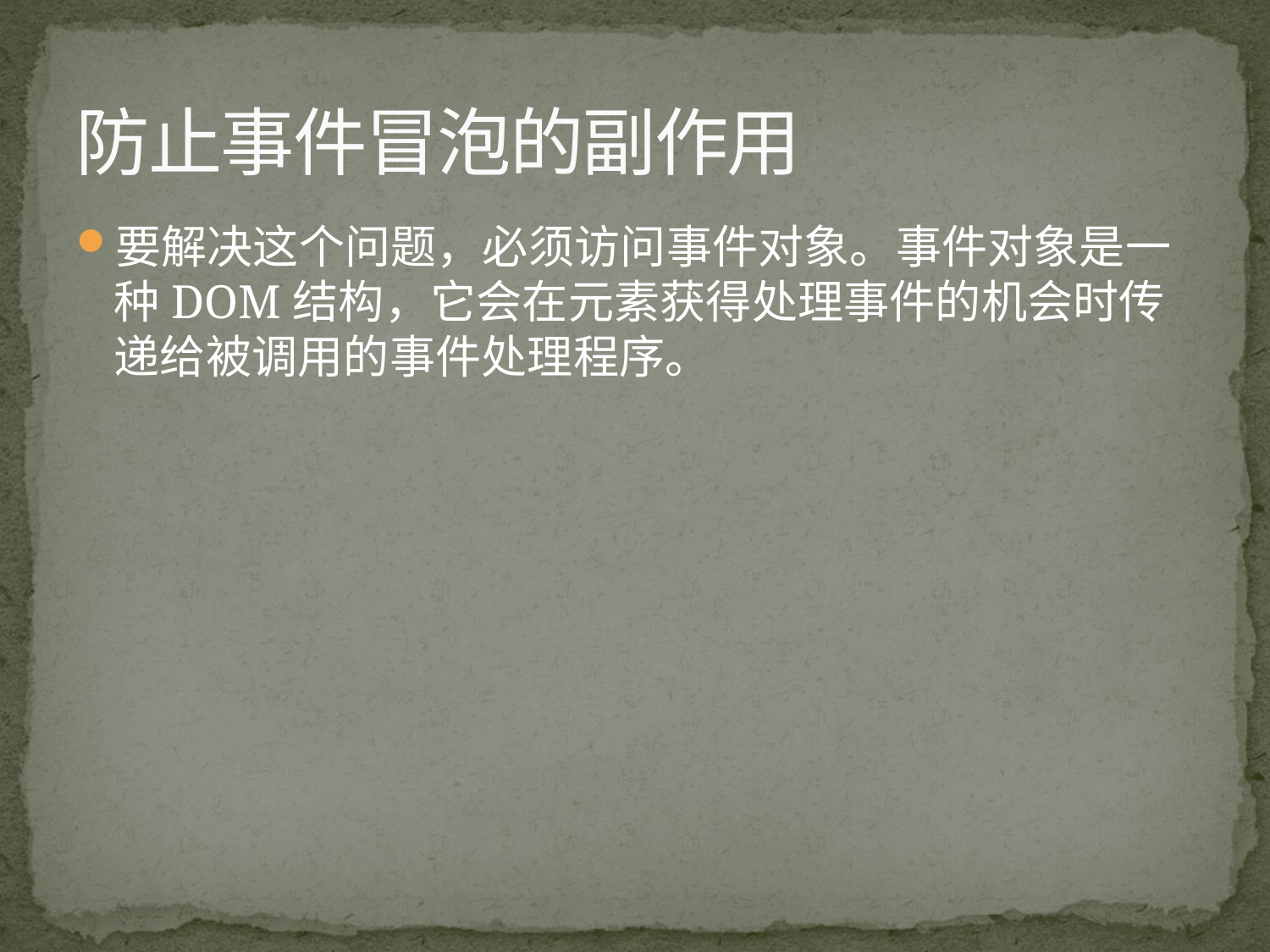

# 防止事件冒泡的副作用
要解决这个问题，必须访问事件对象。事件对象是一种DOM结构，它会在元素获得处理事件的机会时传递给被调用的事件处理程序。